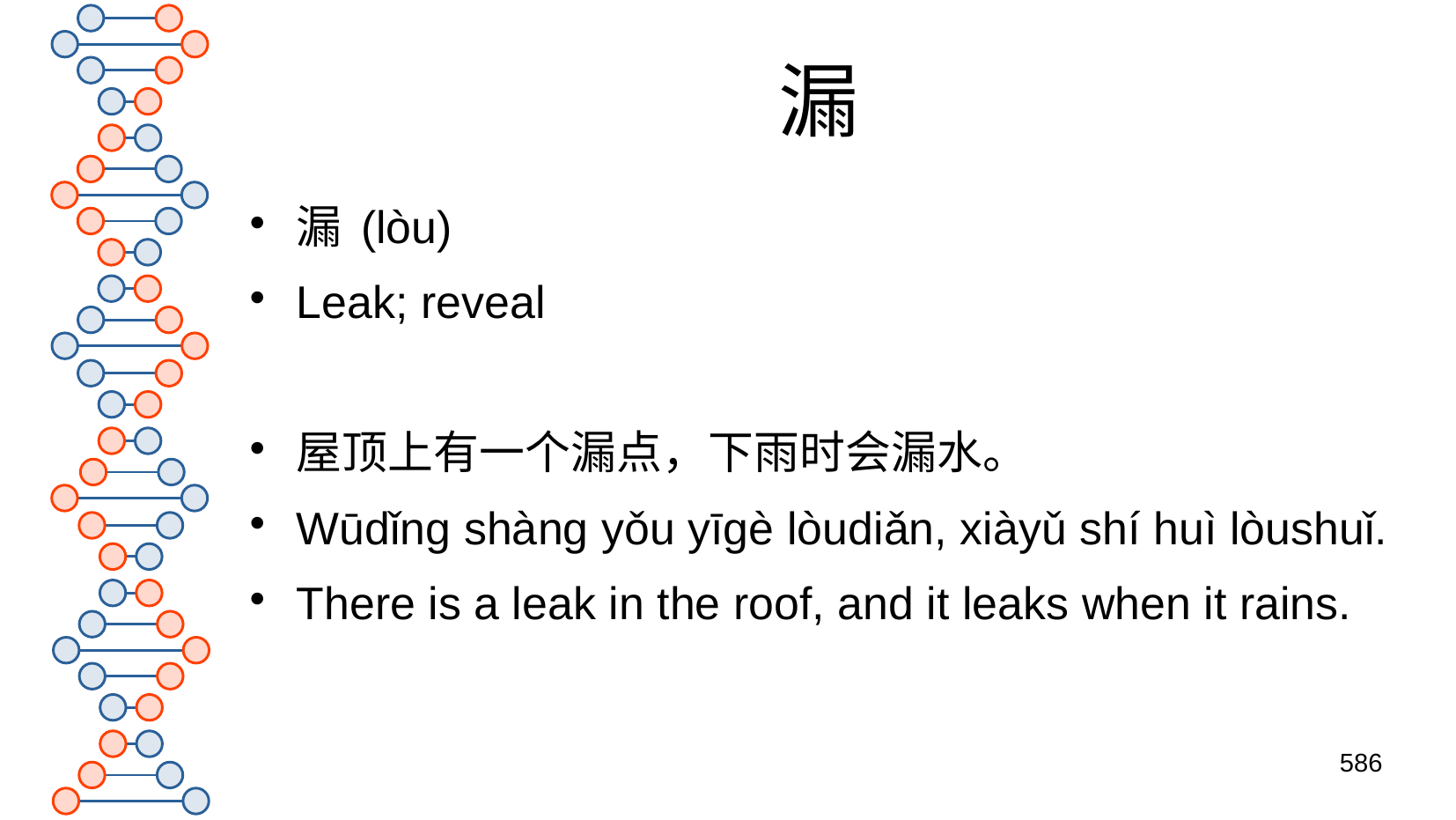

# 漏
漏 (lòu)
Leak; reveal

屋顶上有一个漏点，下雨时会漏水。
Wūdǐng shàng yǒu yīgè lòudiǎn, xiàyǔ shí huì lòushuǐ.
There is a leak in the roof, and it leaks when it rains.
586